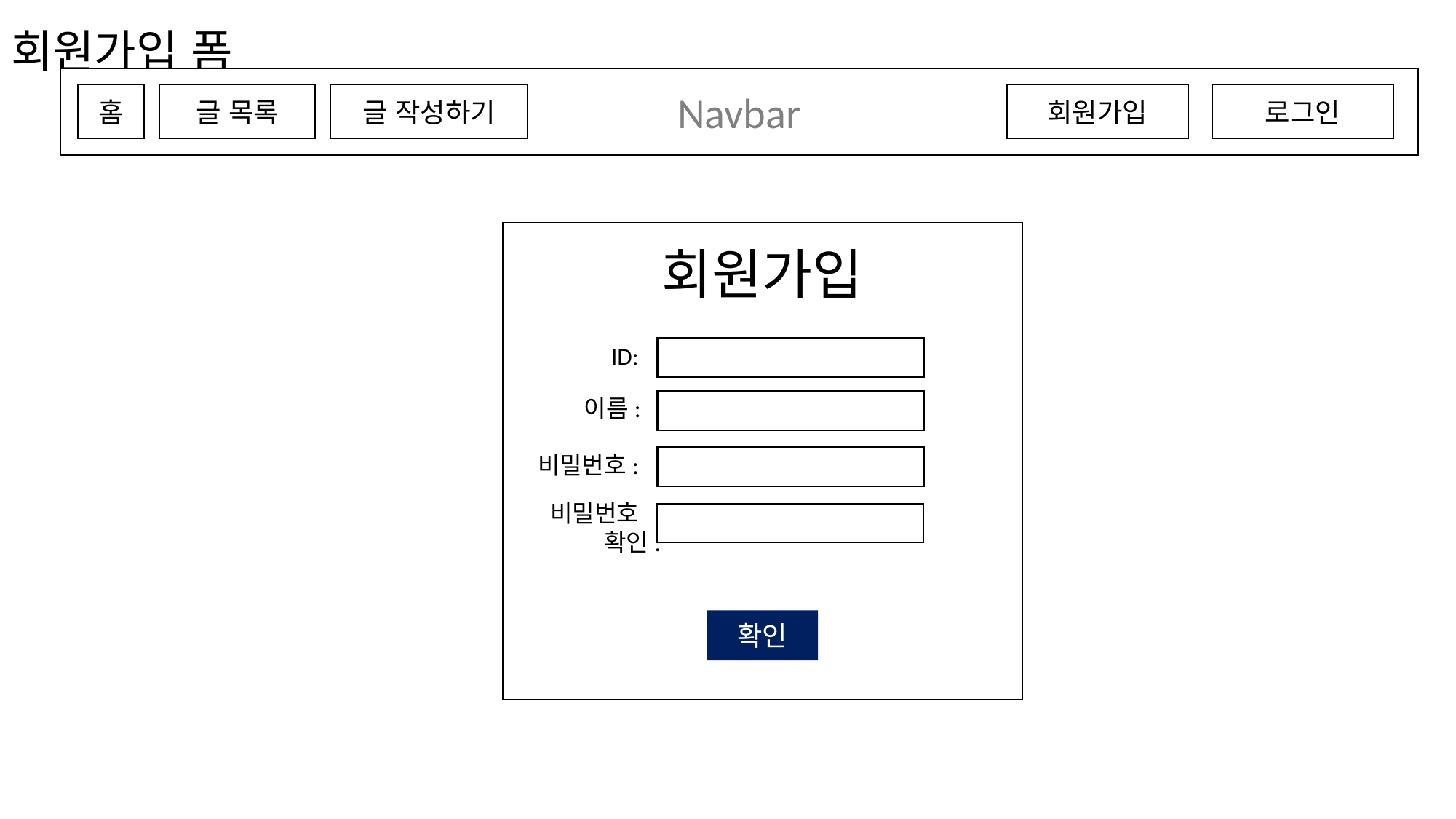

# 회원가입 폼
Navbar
홈
글 목록
글 작성하기
회원가입
로그인

회원가입
ID:

이름:

비밀번호:

 비밀번호
         확인:

확인